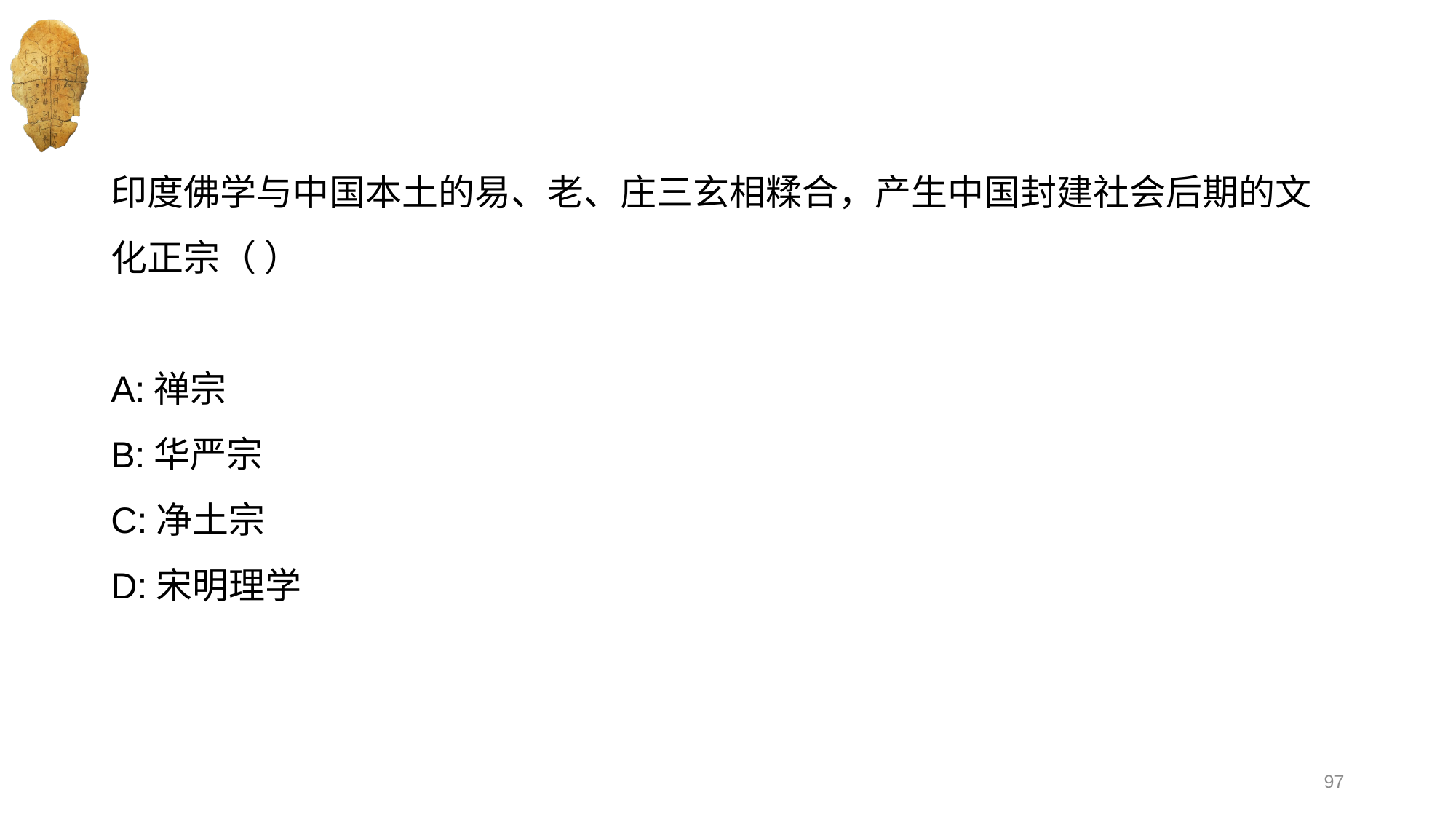

#
印度佛学与中国本土的易、老、庄三玄相糅合，产生中国封建社会后期的文化正宗（ ）

A:禅宗
B:华严宗
C:净土宗
D:宋明理学

97